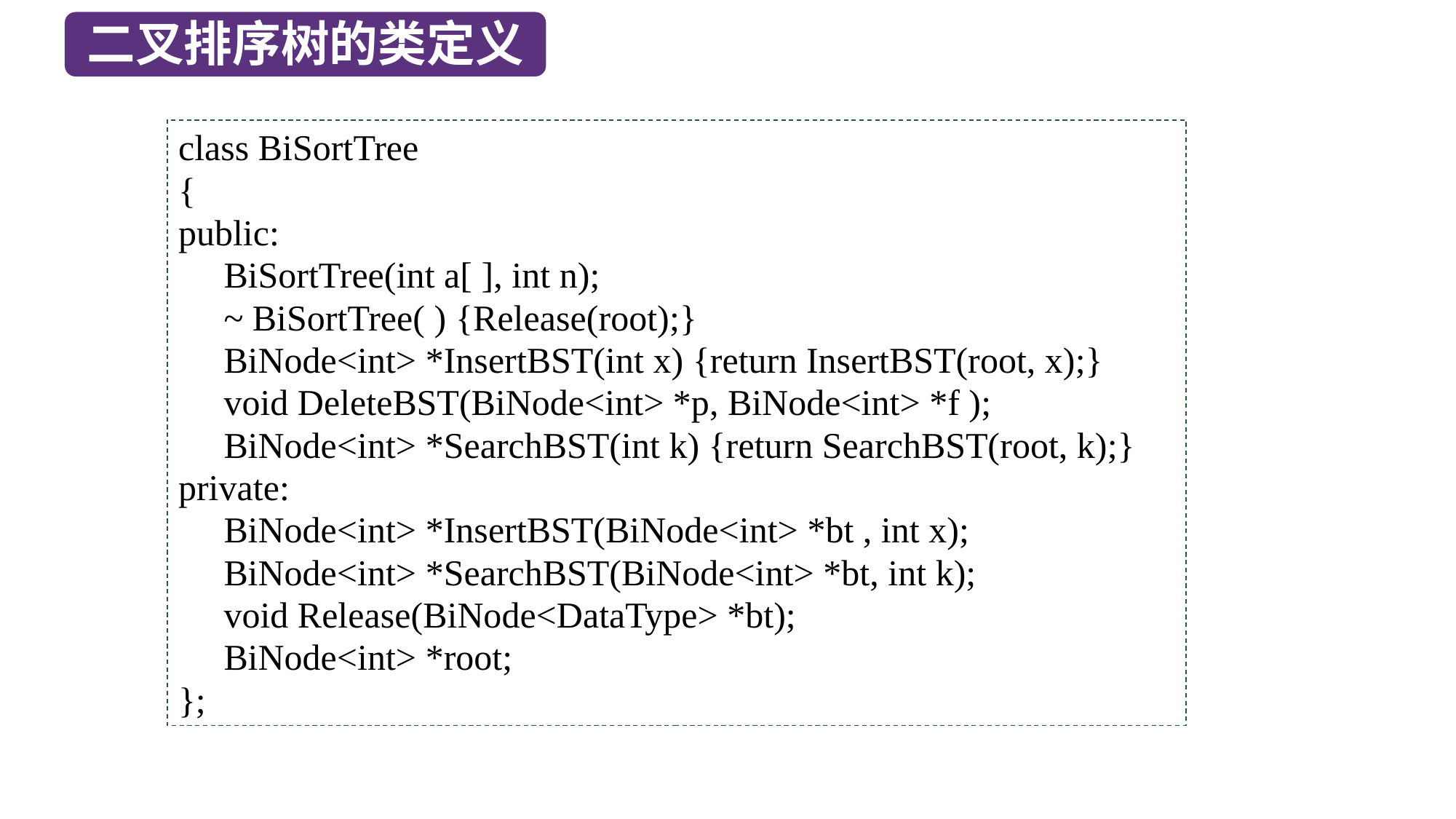

二叉排序树的类定义

class BiSortTree
{
public:
     BiSortTree(int a[ ], int n);
     ~ BiSortTree( ) {Release(root);}
     BiNode<int> *InsertBST(int x) {return InsertBST(root, x);}
     void DeleteBST(BiNode<int> *p, BiNode<int> *f );
     BiNode<int> *SearchBST(int k) {return SearchBST(root, k);}
private:
     BiNode<int> *InsertBST(BiNode<int> *bt , int x);
     BiNode<int> *SearchBST(BiNode<int> *bt, int k);
     void Release(BiNode<DataType> *bt);
     BiNode<int> *root;
};